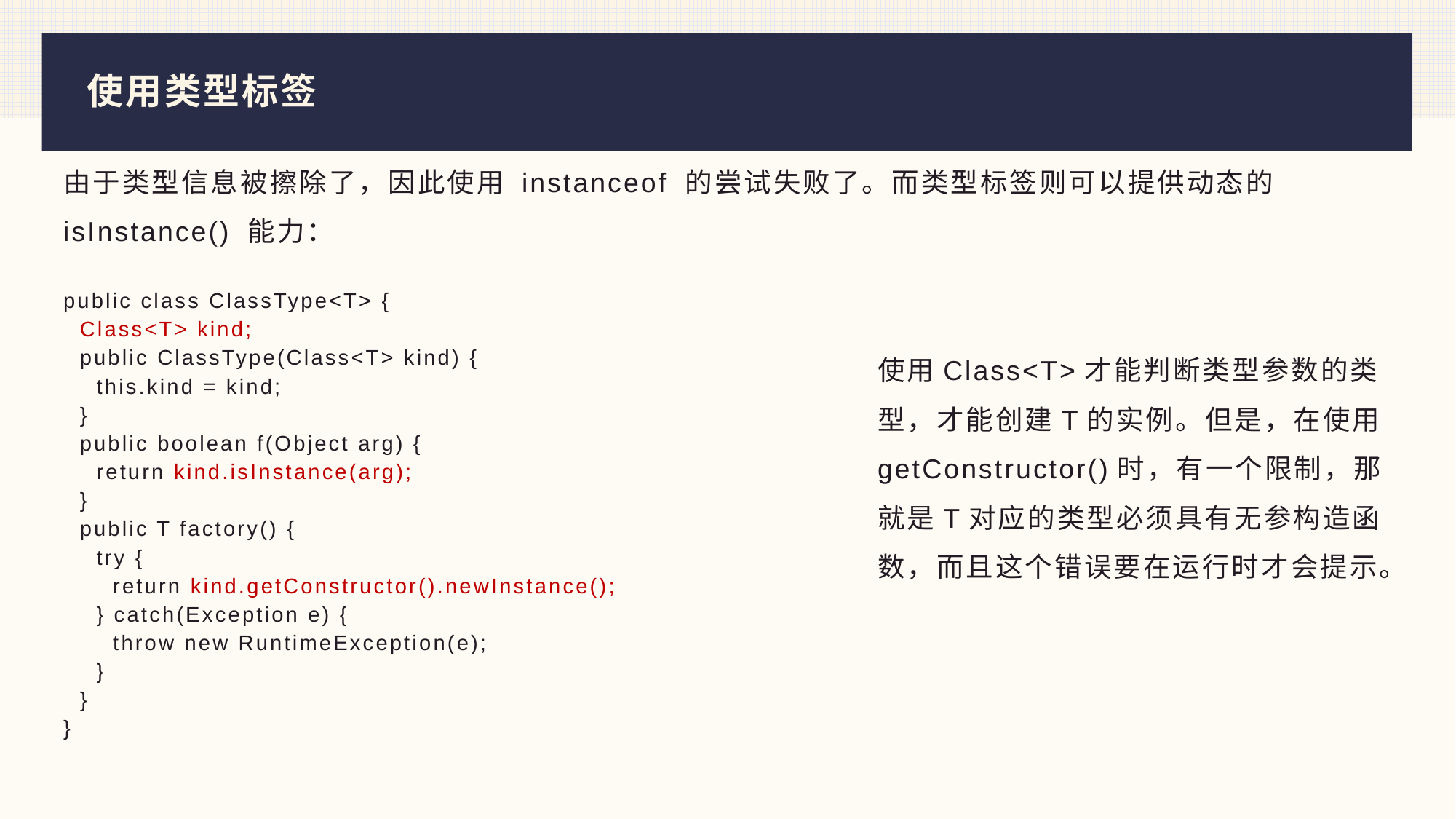

# 使用类型标签
由于类型信息被擦除了，因此使用 instanceof 的尝试失败了。而类型标签则可以提供动态的 isInstance() 能力：
public class ClassType<T> {
  Class<T> kind;
  public ClassType(Class<T> kind) {
    this.kind = kind;
  }
  public boolean f(Object arg) {
    return kind.isInstance(arg);
  }
  public T factory() {
    try {
      return kind.getConstructor().newInstance();
    } catch(Exception e) {
      throw new RuntimeException(e);
    }
  }
}
使用Class<T>才能判断类型参数的类型，才能创建T的实例。但是，在使用getConstructor()时，有一个限制，那就是T对应的类型必须具有无参构造函数，而且这个错误要在运行时才会提示。